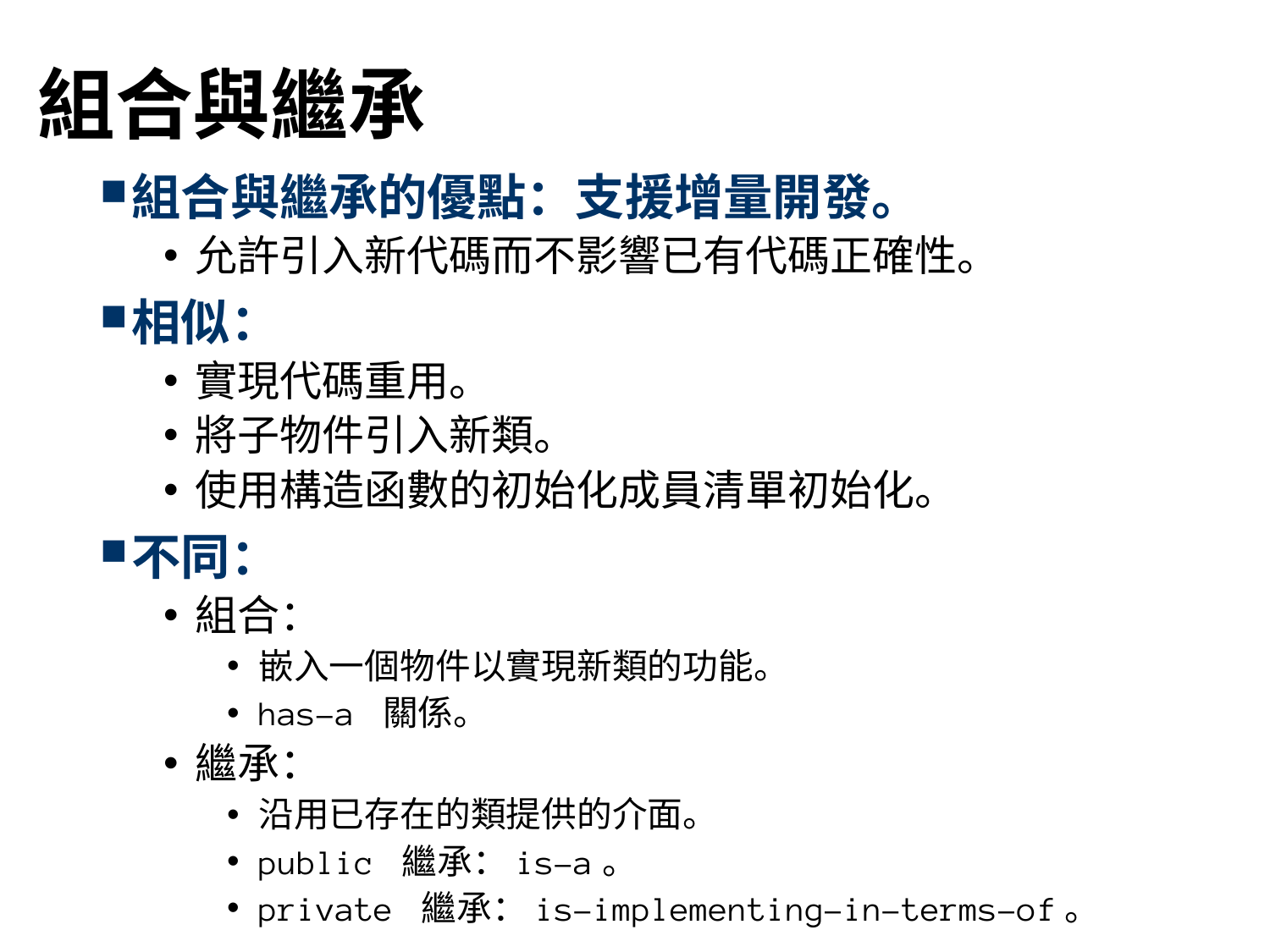

# 組合與繼承
組合與繼承的優點：支援增量開發。
允許引入新代碼而不影響已有代碼正確性。
相似：
實現代碼重用。
將子物件引入新類。
使用構造函數的初始化成員清單初始化。
不同：
組合：
嵌入一個物件以實現新類的功能。
has-a 關係。
繼承：
沿用已存在的類提供的介面。
public 繼承：is-a。
private 繼承：is-implementing-in-terms-of。